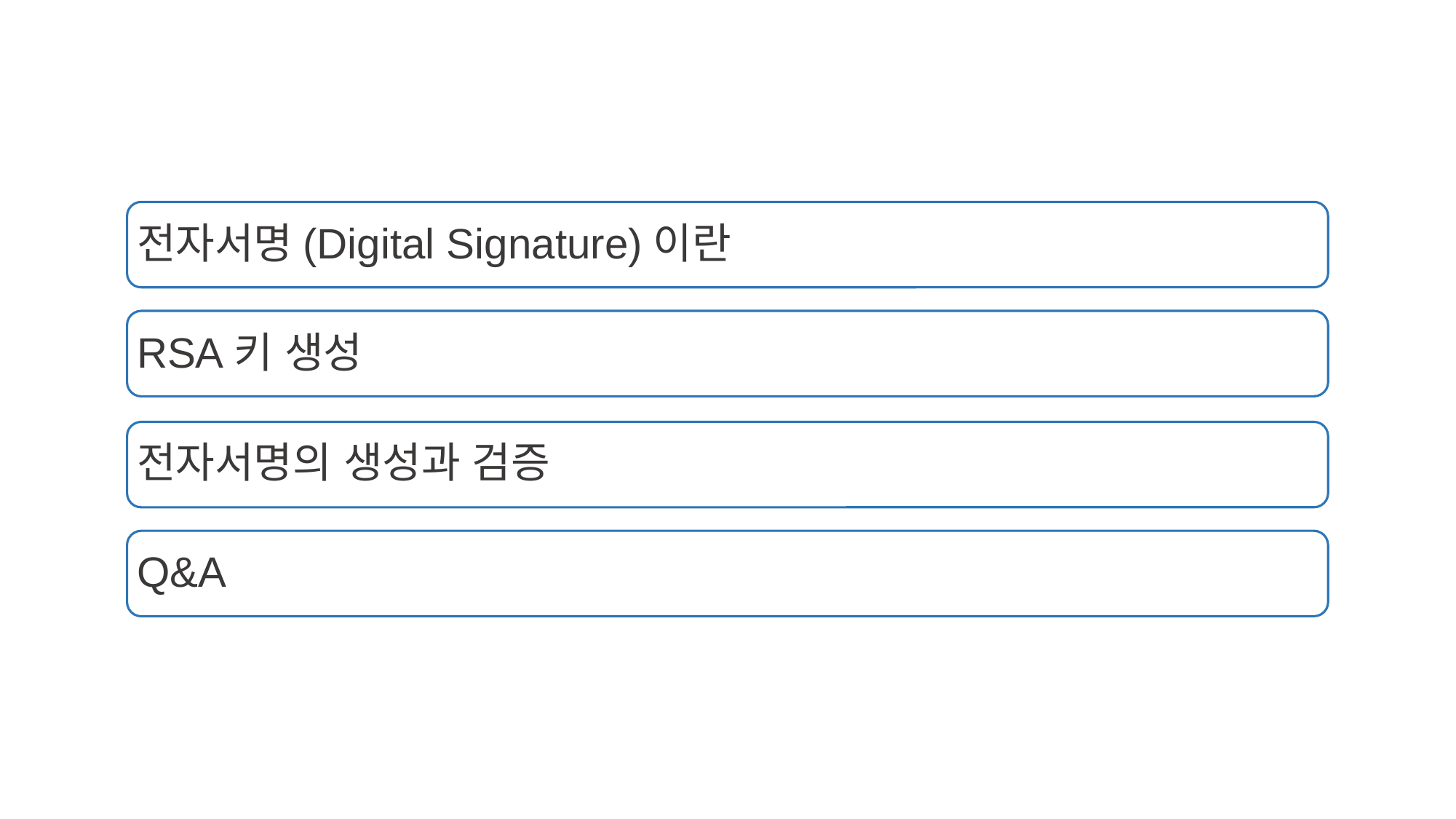

전자서명(Digital Signature)이란
RSA키 생성
전자서명의 생성과 검증
Q&A